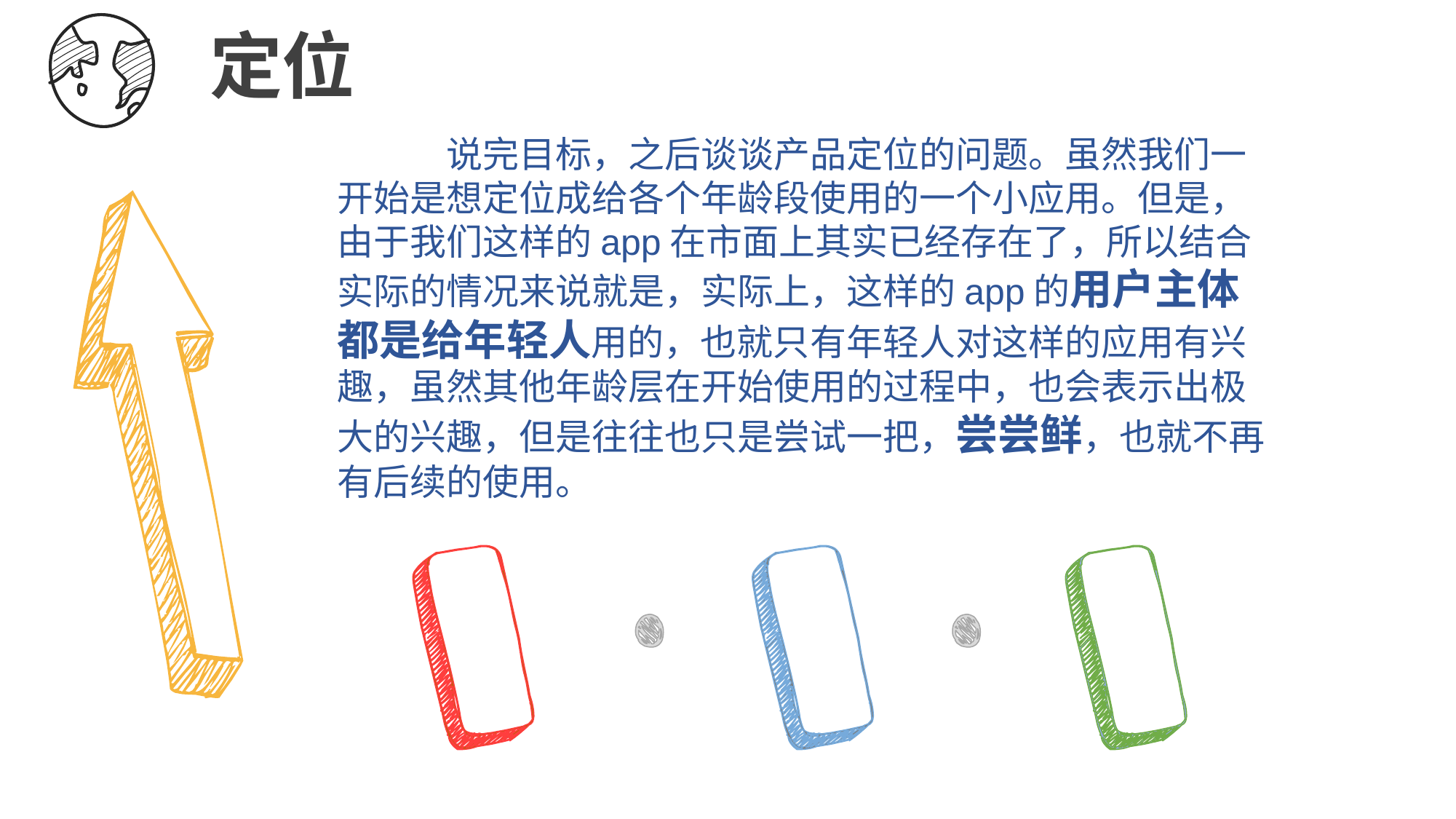

定位

	说完⽬标，之后谈谈产品定位的问题。虽然我们⼀开始是想定位成给各个年龄段使⽤的⼀个⼩应⽤。但是，由于我们这样的app在市⾯上其实已经存在了，所以结合实际的情况来说就是，实际上，这样的app的⽤户主体都是给年轻⼈⽤的，也就只有年轻⼈对这样的应⽤有兴趣，虽然其他年龄层在开始使⽤的过程中，也会表⽰出极⼤的兴趣，但是往往也只是尝试⼀把，尝尝鲜，也就不再有后续的使⽤。